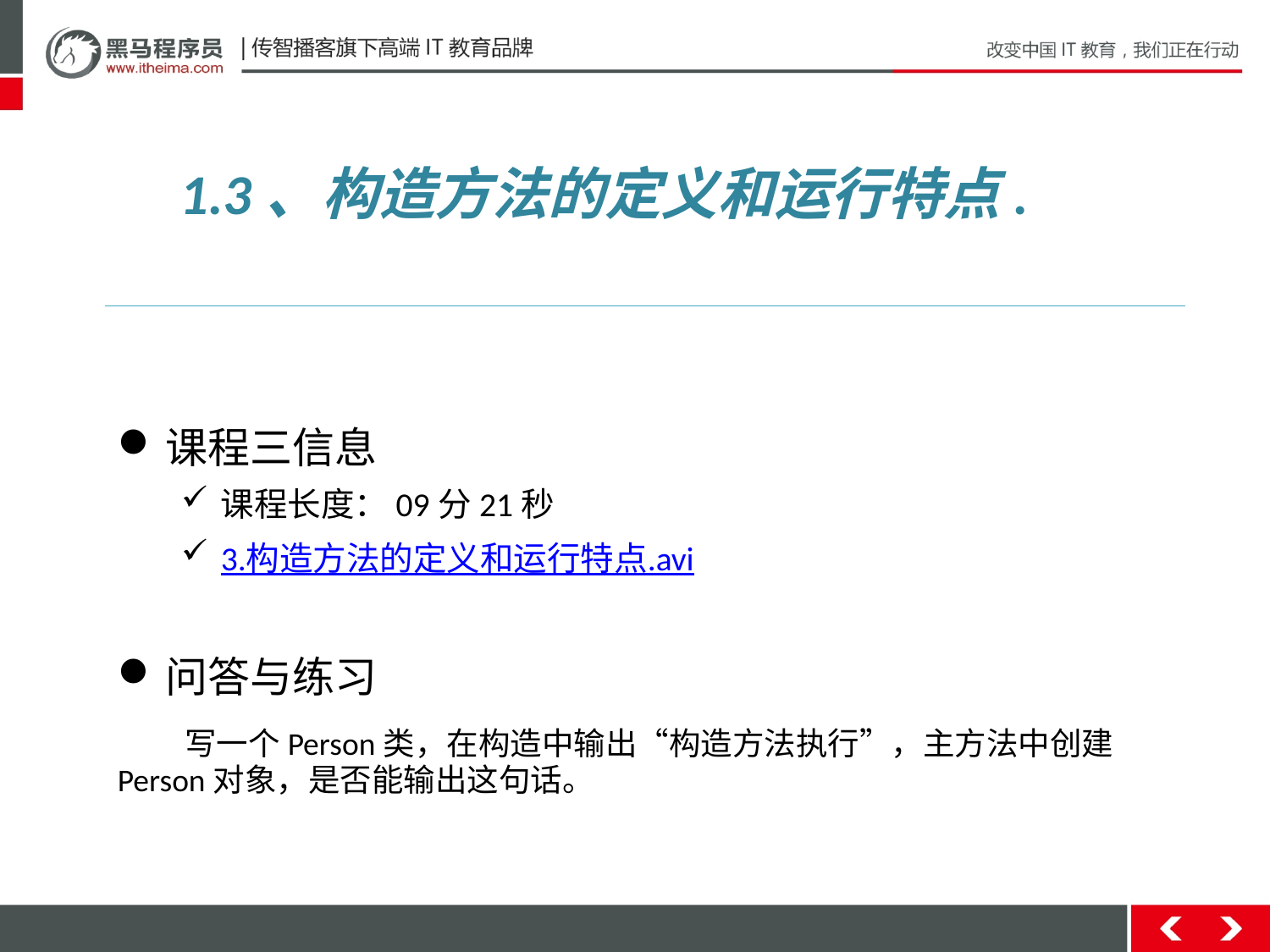

1.3、构造方法的定义和运行特点.

课程三信息
课程长度：09分21秒
3.构造方法的定义和运行特点.avi

问答与练习
      写一个Person类，在构造中输出“构造方法执行”，主方法中创建Person对象，是否能输出这句话。